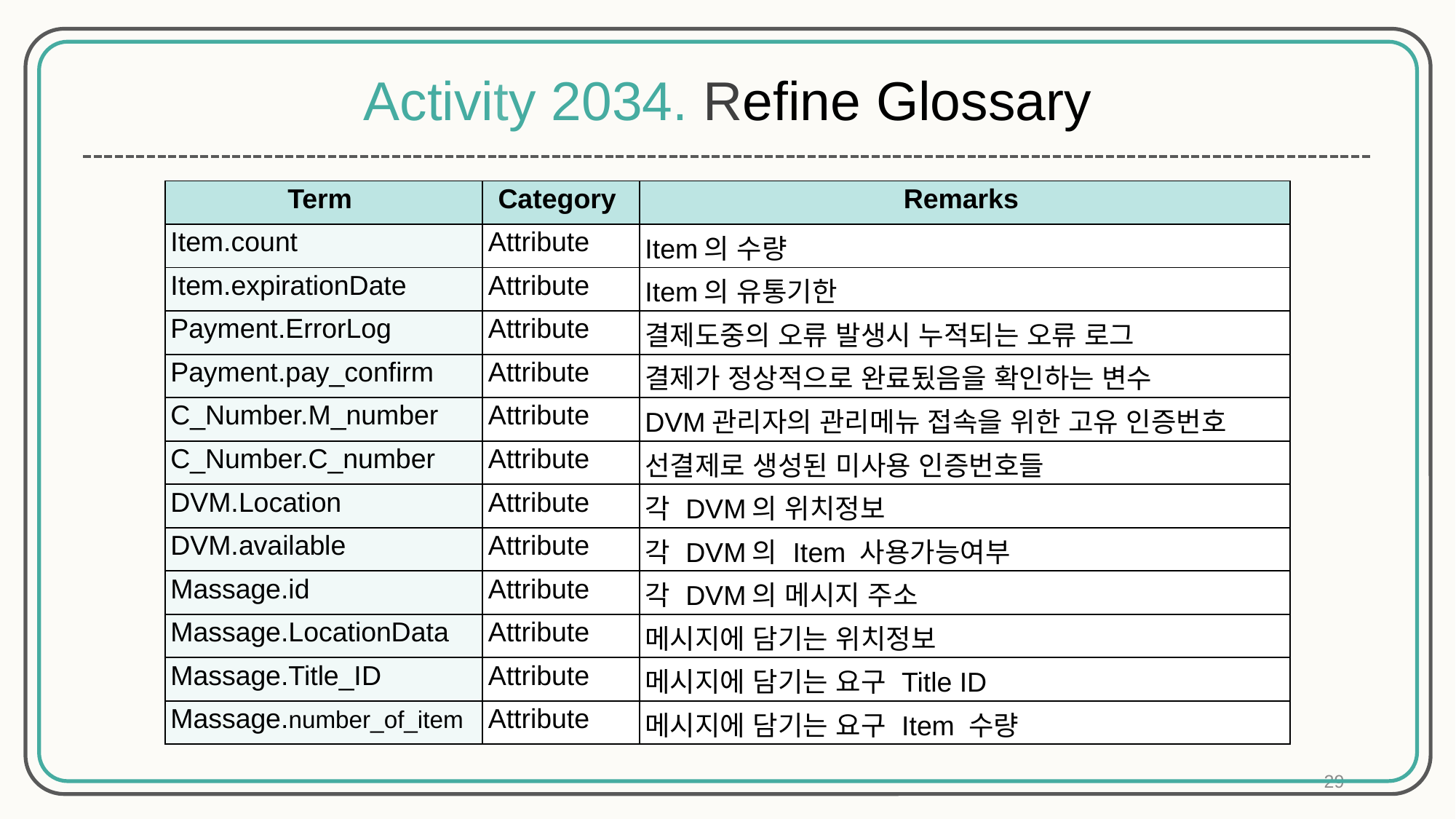

Activity 2034. Refine Glossary
| Term | Category | Remarks |
| --- | --- | --- |
| Item.count | Attribute | Item의 수량 |
| Item.expirationDate | Attribute | Item의 유통기한 |
| Payment.ErrorLog | Attribute | 결제도중의 오류 발생시 누적되는 오류 로그 |
| Payment.pay\_confirm | Attribute | 결제가 정상적으로 완료됬음을 확인하는 변수 |
| C\_Number.M\_number | Attribute | DVM관리자의 관리메뉴 접속을 위한 고유 인증번호 |
| C\_Number.C\_number | Attribute | 선결제로 생성된 미사용 인증번호들 |
| DVM.Location | Attribute | 각 DVM의 위치정보 |
| DVM.available | Attribute | 각 DVM의 Item 사용가능여부 |
| Massage.id | Attribute | 각 DVM의 메시지 주소 |
| Massage.LocationData | Attribute | 메시지에 담기는 위치정보 |
| Massage.Title\_ID | Attribute | 메시지에 담기는 요구 Title ID |
| Massage.number\_of\_item | Attribute | 메시지에 담기는 요구 Item 수량 |
29